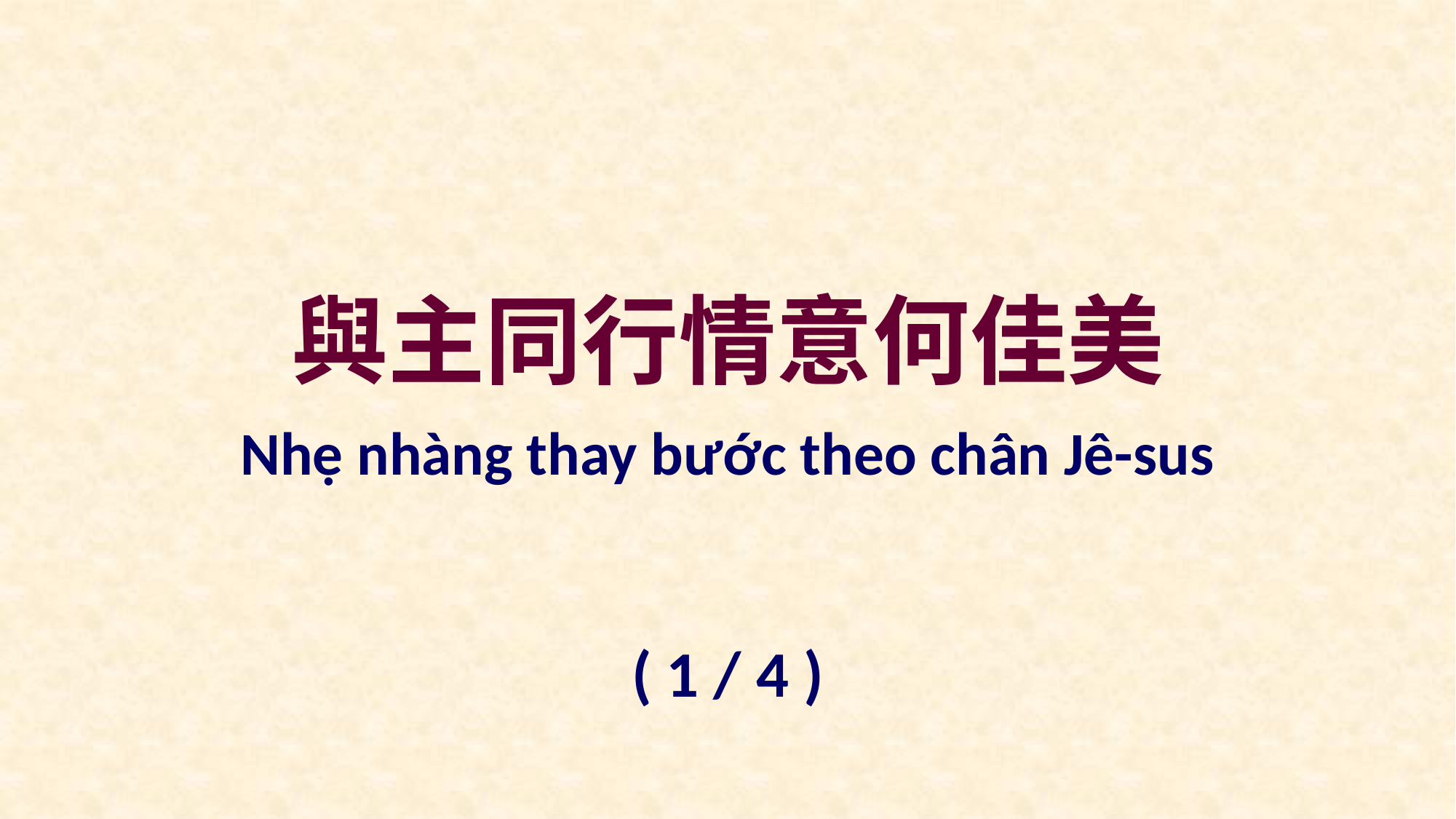

與主同行情意何佳美
Nhẹ nhàng thay bước theo chân Jê-sus
( 1 / 4 )